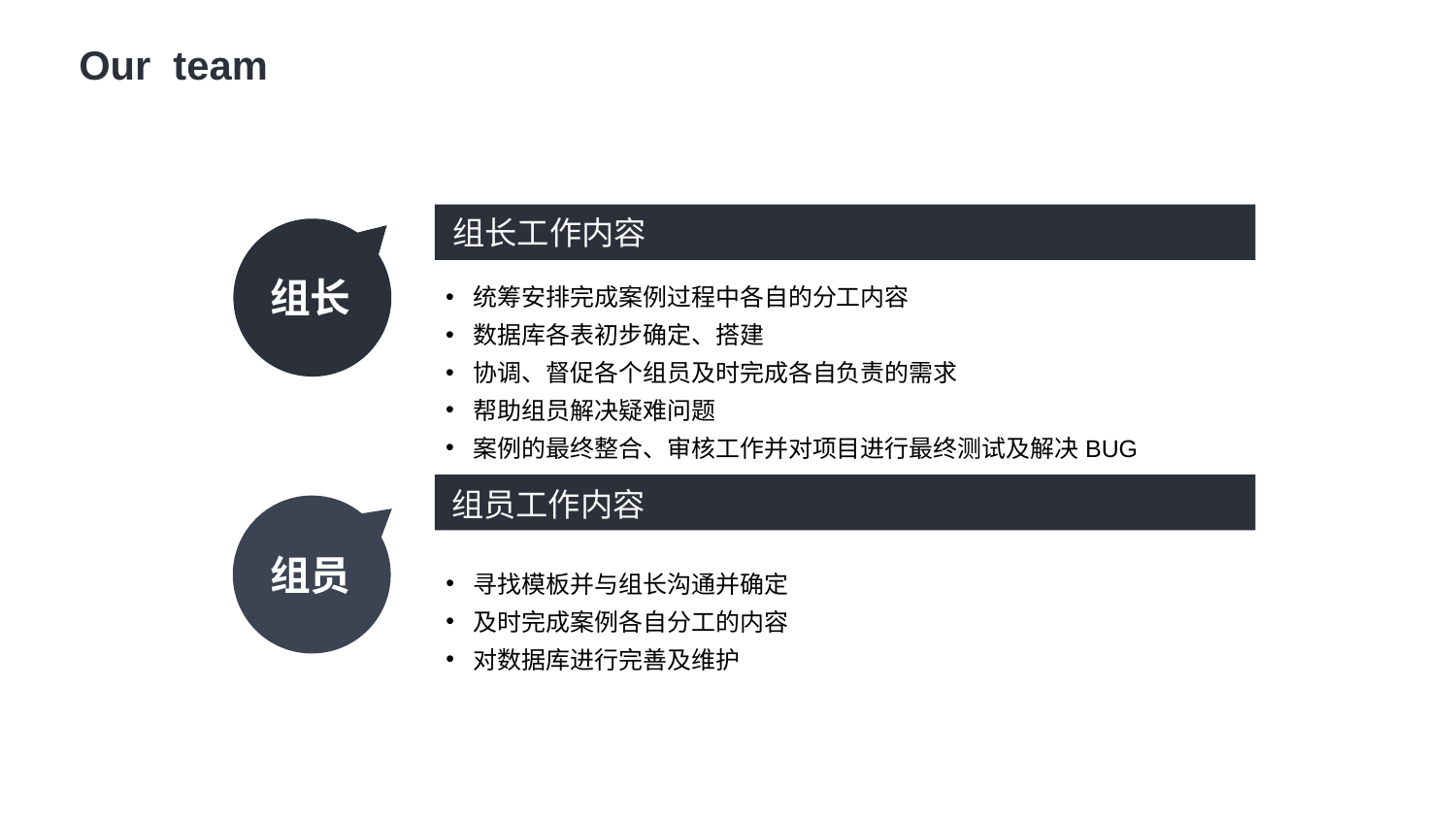

Our  team

组长工作内容
组长
统筹安排完成案例过程中各自的分工内容
数据库各表初步确定、搭建
协调、督促各个组员及时完成各自负责的需求
帮助组员解决疑难问题
案例的最终整合、审核工作并对项目进行最终测试及解决BUG

组员工作内容

组员
寻找模板并与组长沟通并确定
及时完成案例各自分工的内容
对数据库进行完善及维护